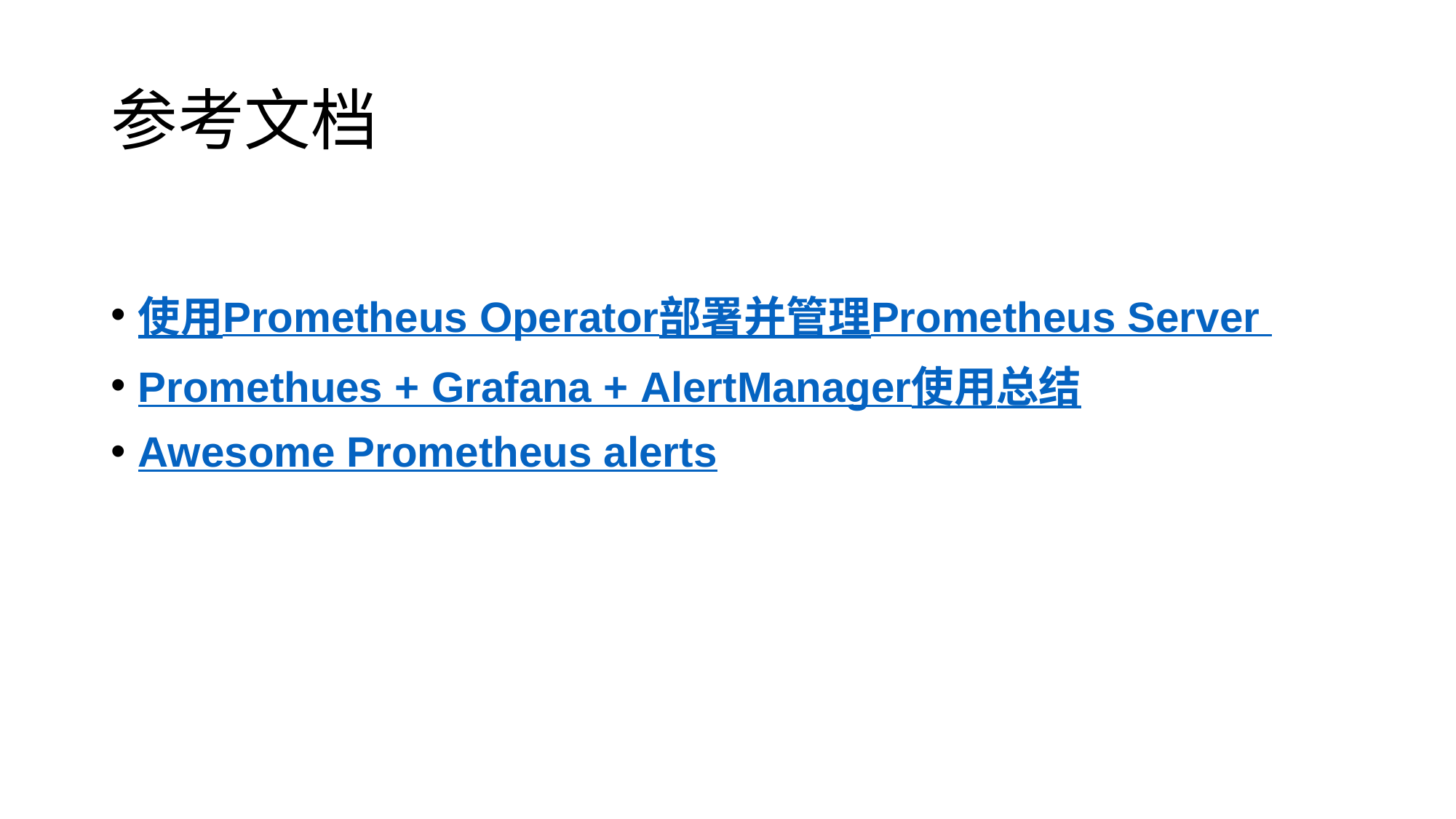

# 参考文档

使用Prometheus Operator部署并管理Prometheus Server
Promethues + Grafana + AlertManager使用总结
Awesome Prometheus alerts